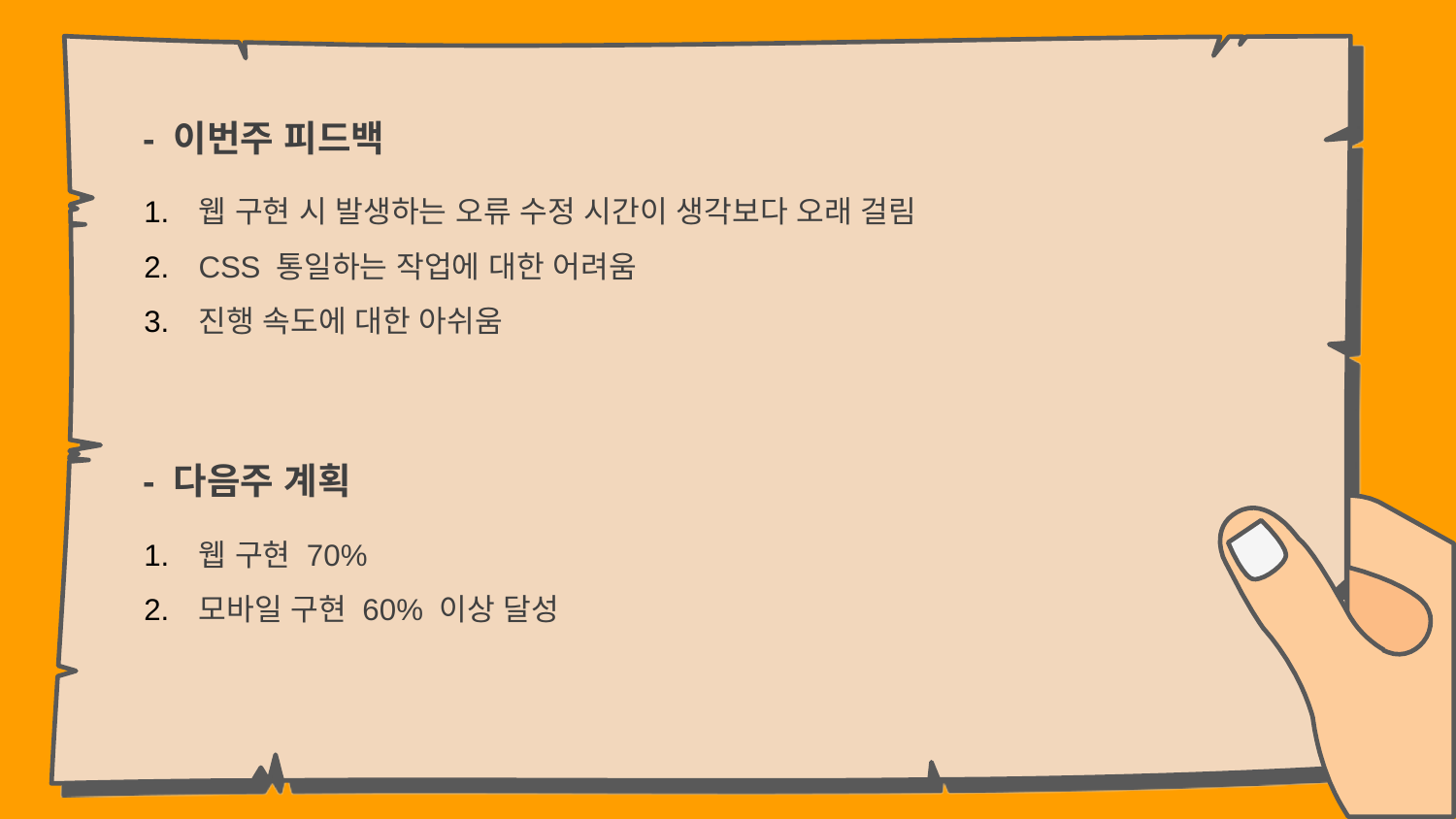

- 이번주 피드백
웹 구현 시 발생하는 오류 수정 시간이 생각보다 오래 걸림
CSS 통일하는 작업에 대한 어려움
진행 속도에 대한 아쉬움

- 다음주 계획

웹 구현 70%
모바일 구현 60% 이상 달성